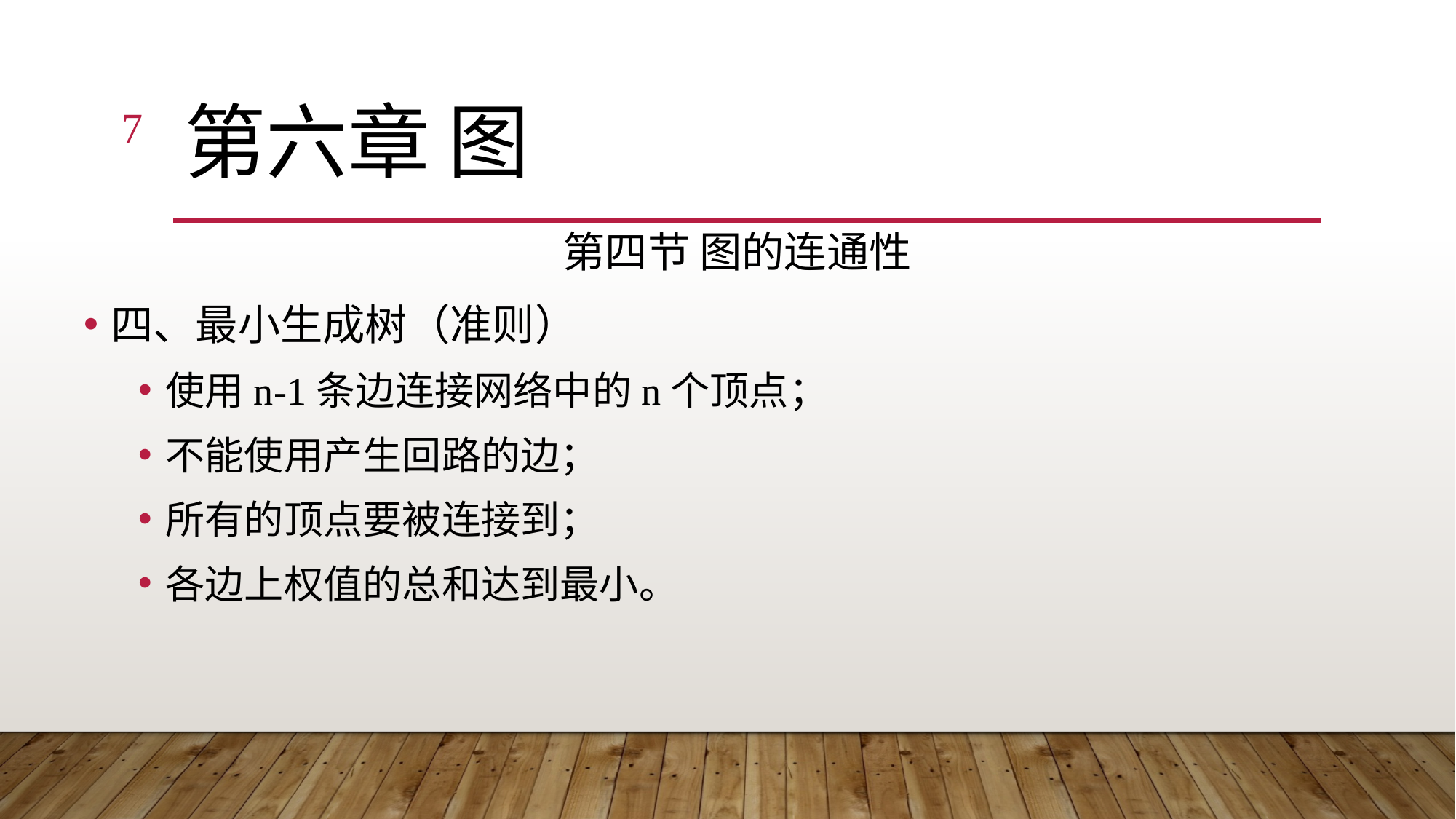

7
# 第六章 图
第四节 图的连通性
四、最小生成树（准则）
使用n-1条边连接网络中的n个顶点；
不能使用产生回路的边；
所有的顶点要被连接到；
各边上权值的总和达到最小。